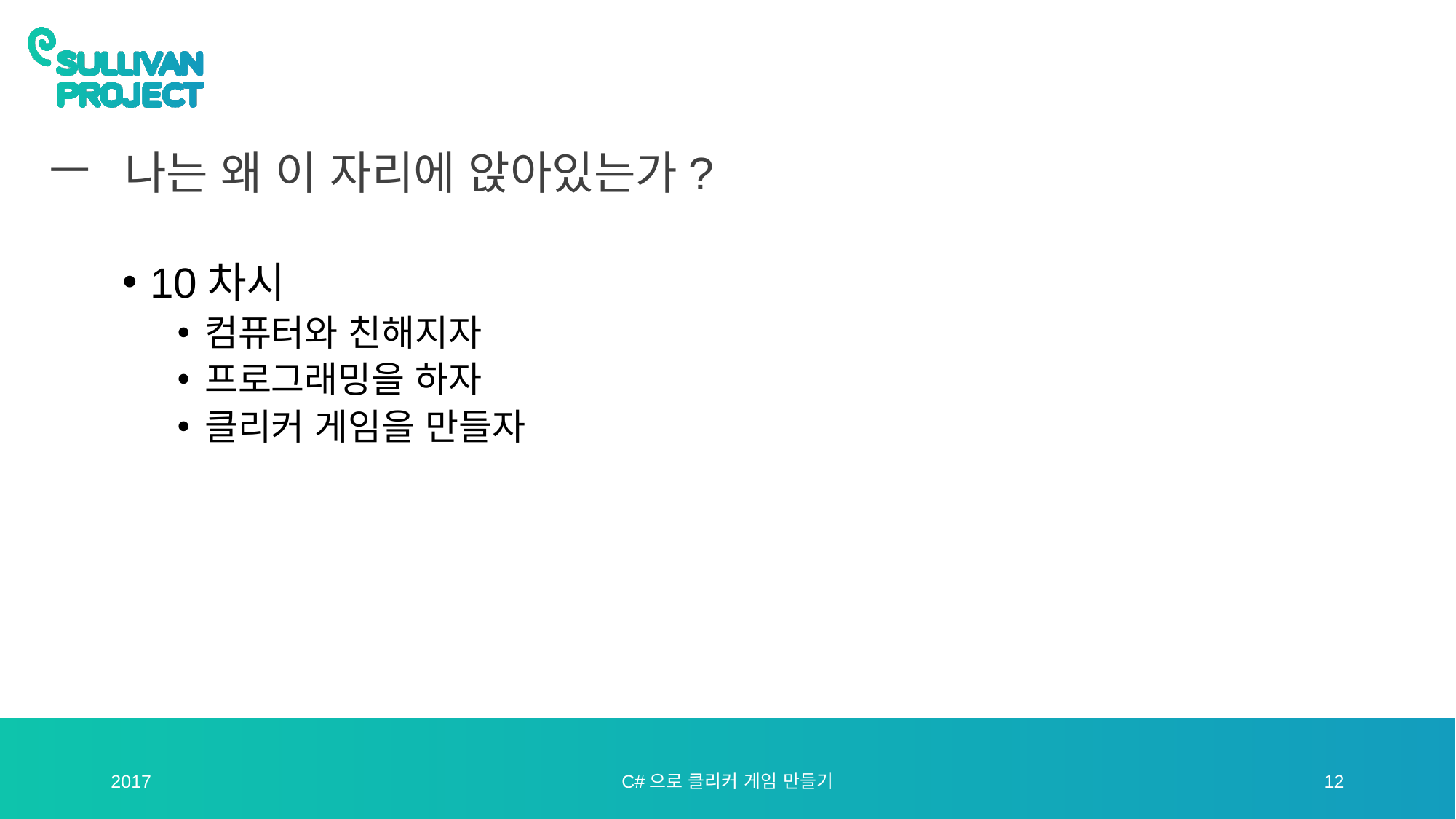

# 나는 왜 이 자리에 앉아있는가?
10차시
컴퓨터와 친해지자
프로그래밍을 하자
클리커 게임을 만들자
2017
C#으로 클리커 게임 만들기
12